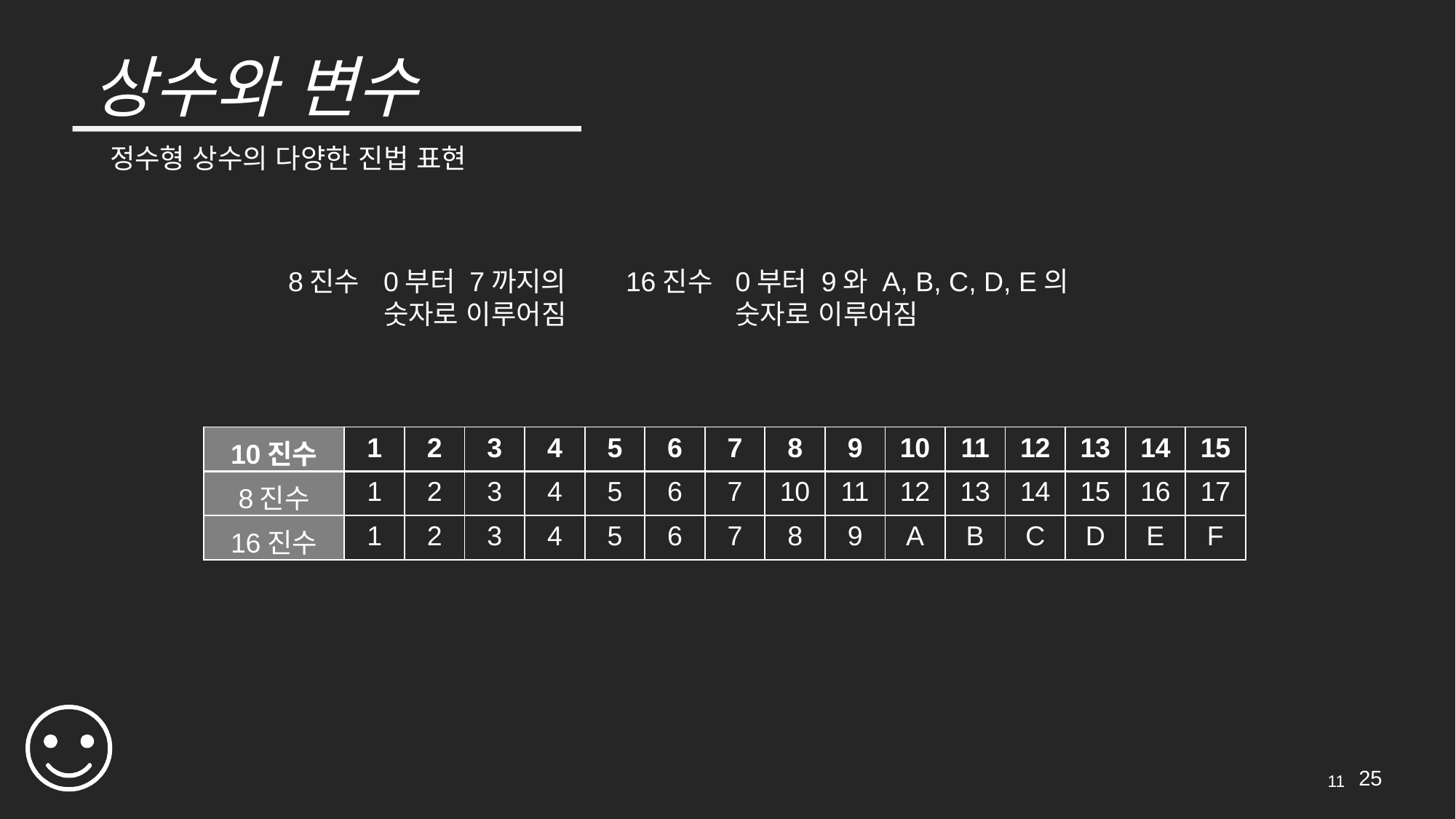

# 상수와 변수

정수형 상수의 다양한 진법 표현
0부터 9와 A, B, C, D, E의 숫자로 이루어짐
8진수
0부터 7까지의 숫자로 이루어짐
16진수
| 10진수 | 1 | 2 | 3 | 4 | 5 | 6 | 7 | 8 | 9 | 10 | 11 | 12 | 13 | 14 | 15 |
| --- | --- | --- | --- | --- | --- | --- | --- | --- | --- | --- | --- | --- | --- | --- | --- |
| 8진수 | 1 | 2 | 3 | 4 | 5 | 6 | 7 | 10 | 11 | 12 | 13 | 14 | 15 | 16 | 17 |
| 16진수 | 1 | 2 | 3 | 4 | 5 | 6 | 7 | 8 | 9 | A | B | C | D | E | F |
11